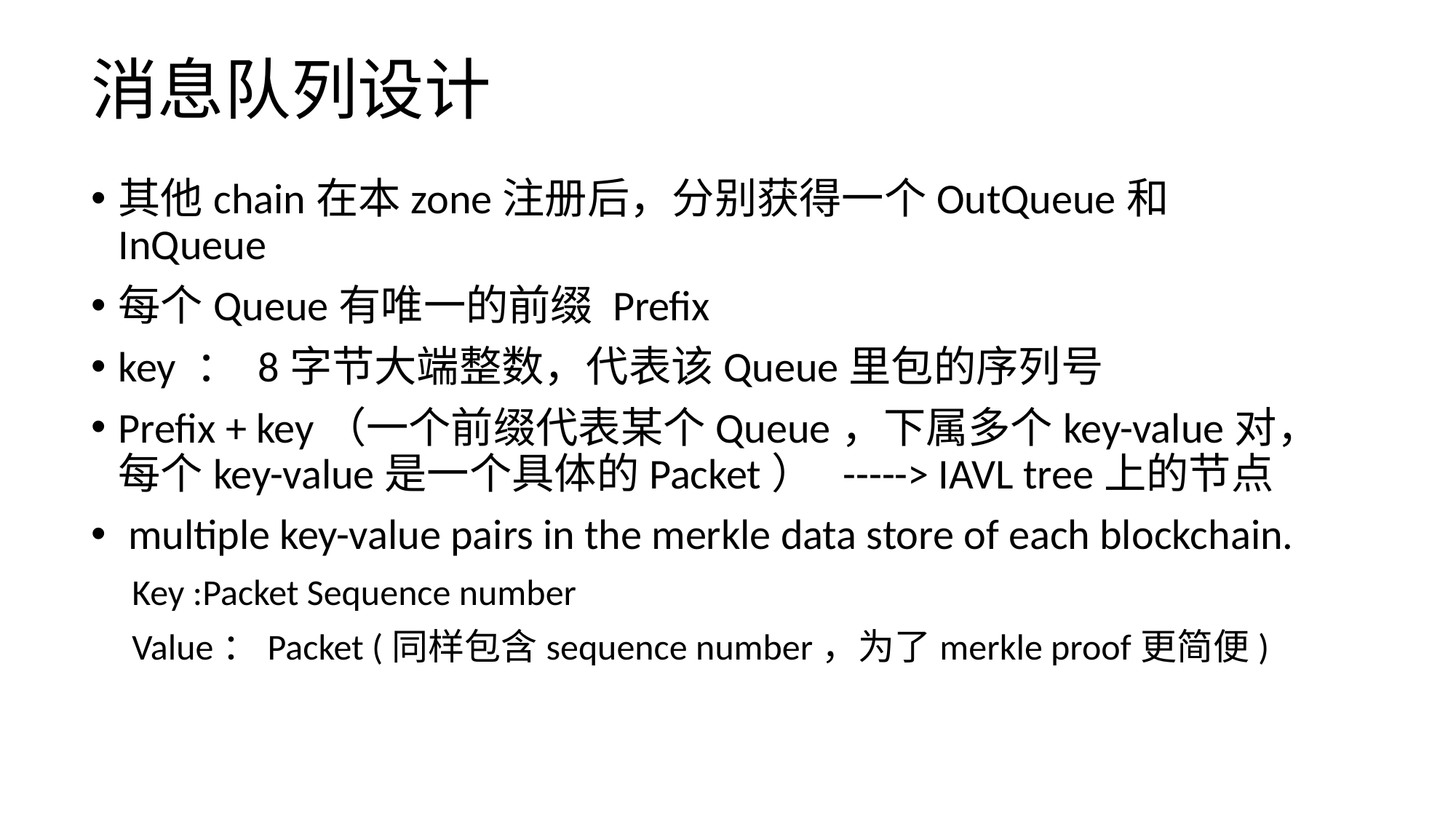

# 消息队列设计
其他chain在本zone注册后，分别获得一个OutQueue和InQueue
每个Queue有唯一的前缀 Prefix
key ： 8字节大端整数，代表该Queue里包的序列号
Prefix + key（一个前缀代表某个Queue，下属多个key-value对，每个key-value是一个具体的Packet）  -----> IAVL tree上的节点
 multiple key-value pairs in the merkle data store of each blockchain.
     Key :Packet Sequence number
     Value：Packet (同样包含sequence number，为了merkle proof更简便)